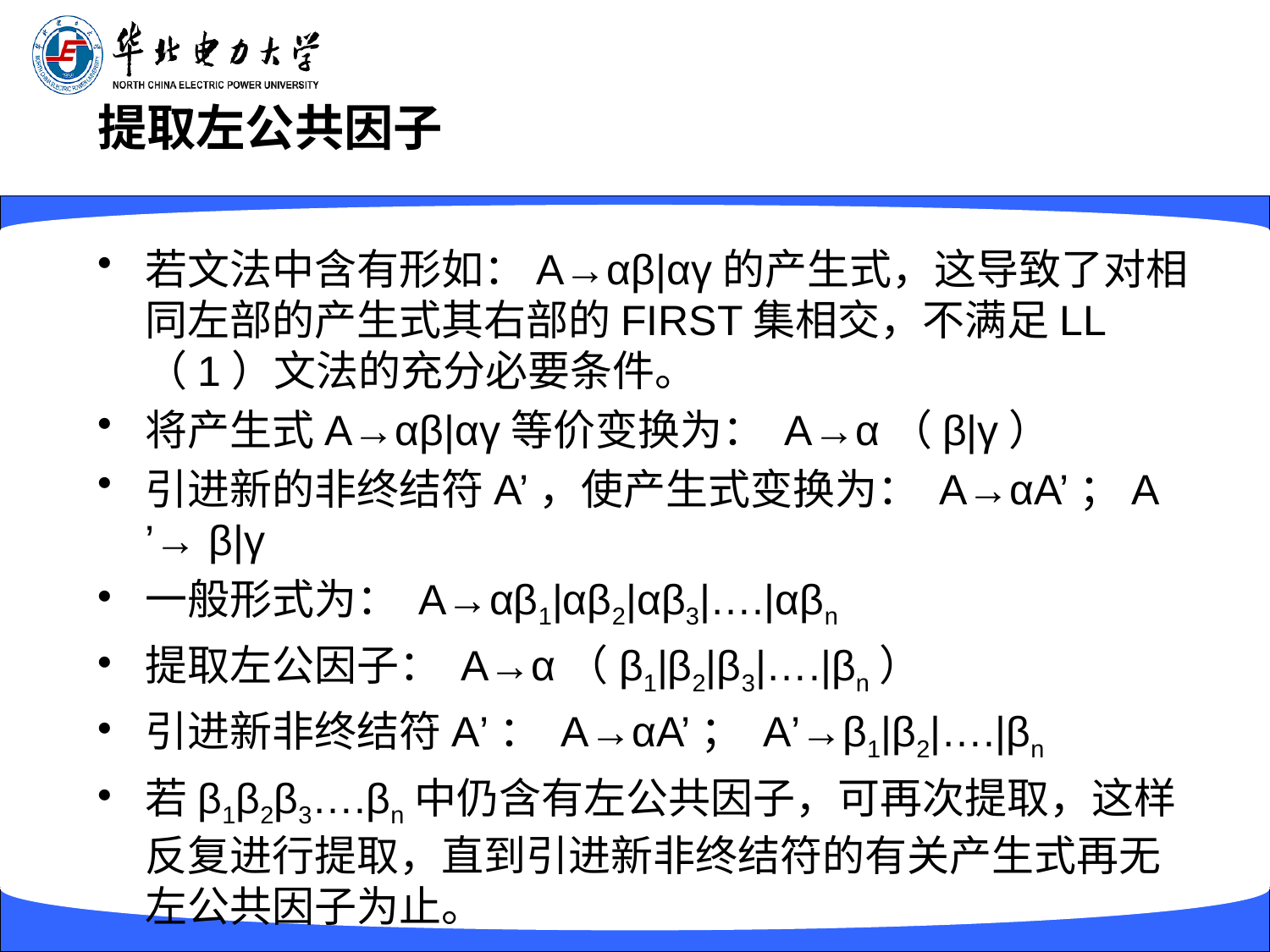

# 提取左公共因子
若文法中含有形如：A→αβ|αγ的产生式，这导致了对相同左部的产生式其右部的FIRST集相交，不满足LL（1）文法的充分必要条件。
将产生式A→αβ|αγ等价变换为： A→α（β|γ）
引进新的非终结符A’，使产生式变换为： A→αA’；A ’→ β|γ
一般形式为： A→αβ1|αβ2|αβ3|….|αβn
提取左公因子： A→α（β1|β2|β3|….|βn）
引进新非终结符A’： A→αA’； A’→β1|β2|….|βn
若β1β2β3….βn中仍含有左公共因子，可再次提取，这样反复进行提取，直到引进新非终结符的有关产生式再无左公共因子为止。